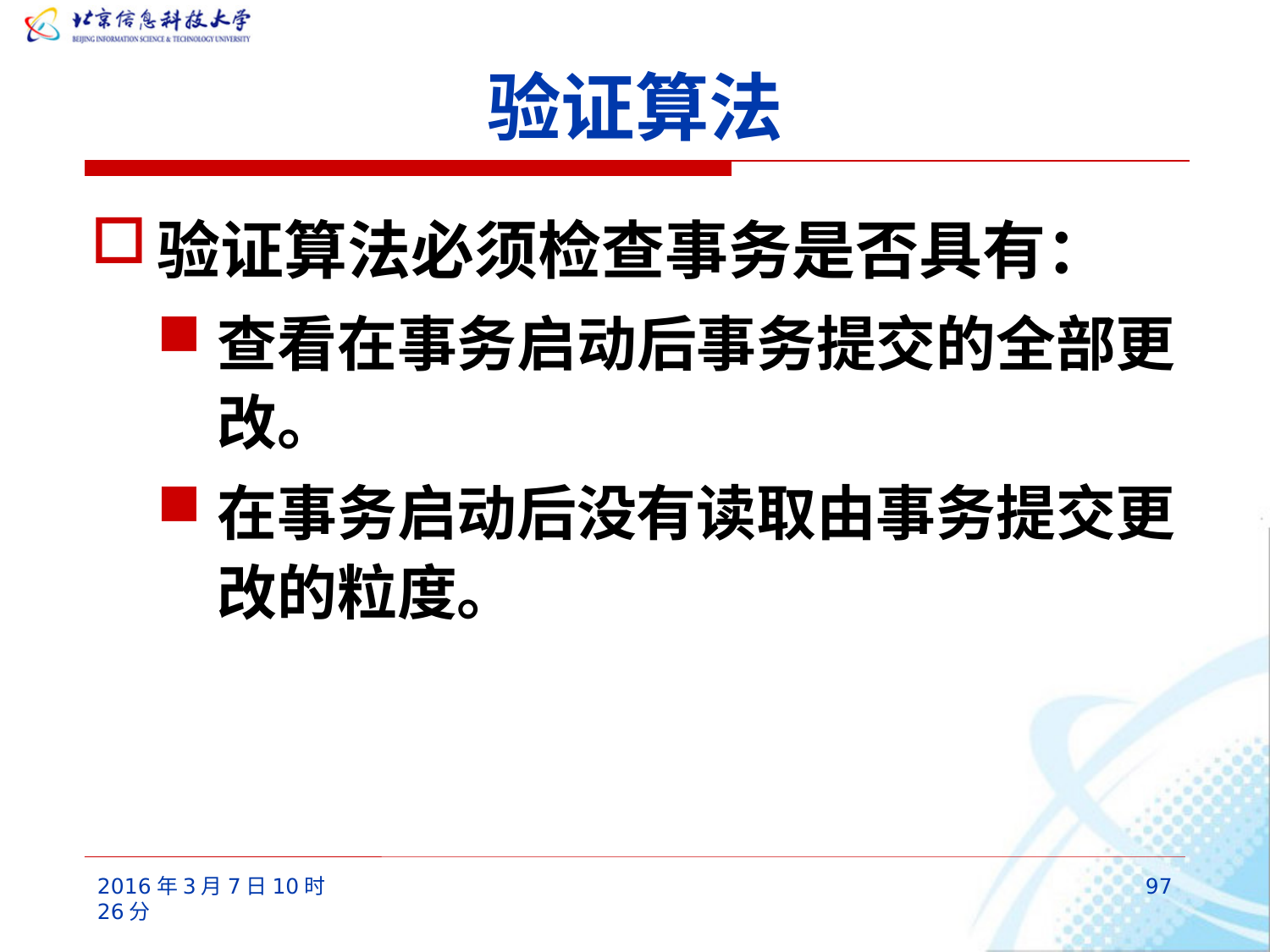

# 验证算法
验证算法必须检查事务是否具有：
查看在事务启动后事务提交的全部更改。
在事务启动后没有读取由事务提交更改的粒度。
2016年3月7日10时26分
97